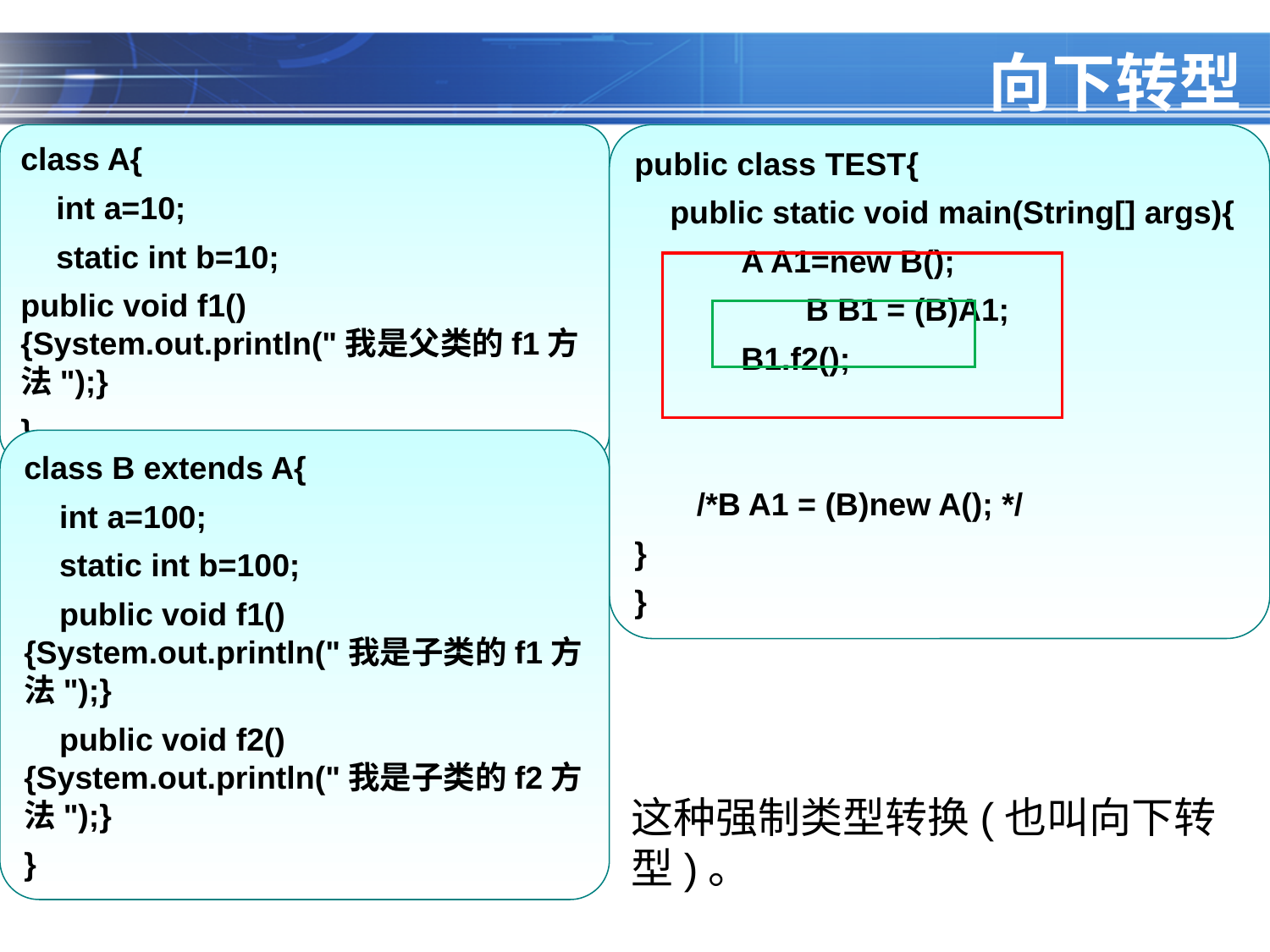

# 向下转型
class A{
    int a=10;
    static int b=10;
public void f1(){System.out.println("我是父类的f1方法");}
}
public class TEST{
    public static void main(String[] args){
            A A1=new B();
    	     B B1 = (B)A1;
            B1.f2();

       /*B A1 = (B)new A(); */
}
}

class B extends A{
    int a=100;
    static int b=100;
    public void f1()    {System.out.println("我是子类的f1方法");}
    public void f2()    {System.out.println("我是子类的f2方法");}
}

这种强制类型转换(也叫向下转型)。